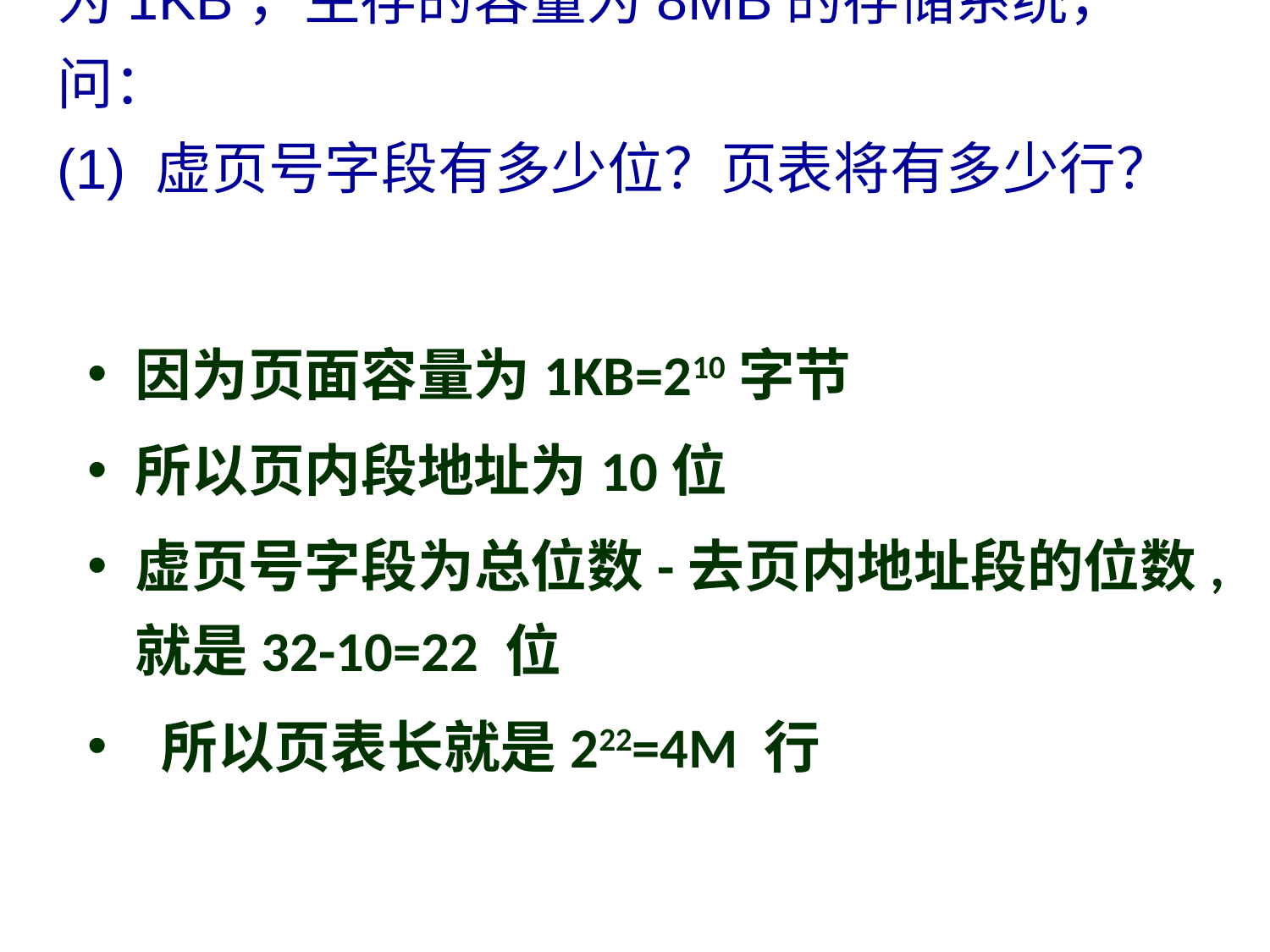

例：一个有32位程序地址空间，页面容量为1KB，主存的容量为8MB的存储系统，问：
(1) 虚页号字段有多少位？页表将有多少行？
因为页面容量为1KB=210字节
所以页内段地址为10位
虚页号字段为总位数-去页内地址段的位数,就是32-10=22 位
 所以页表长就是222=4M 行